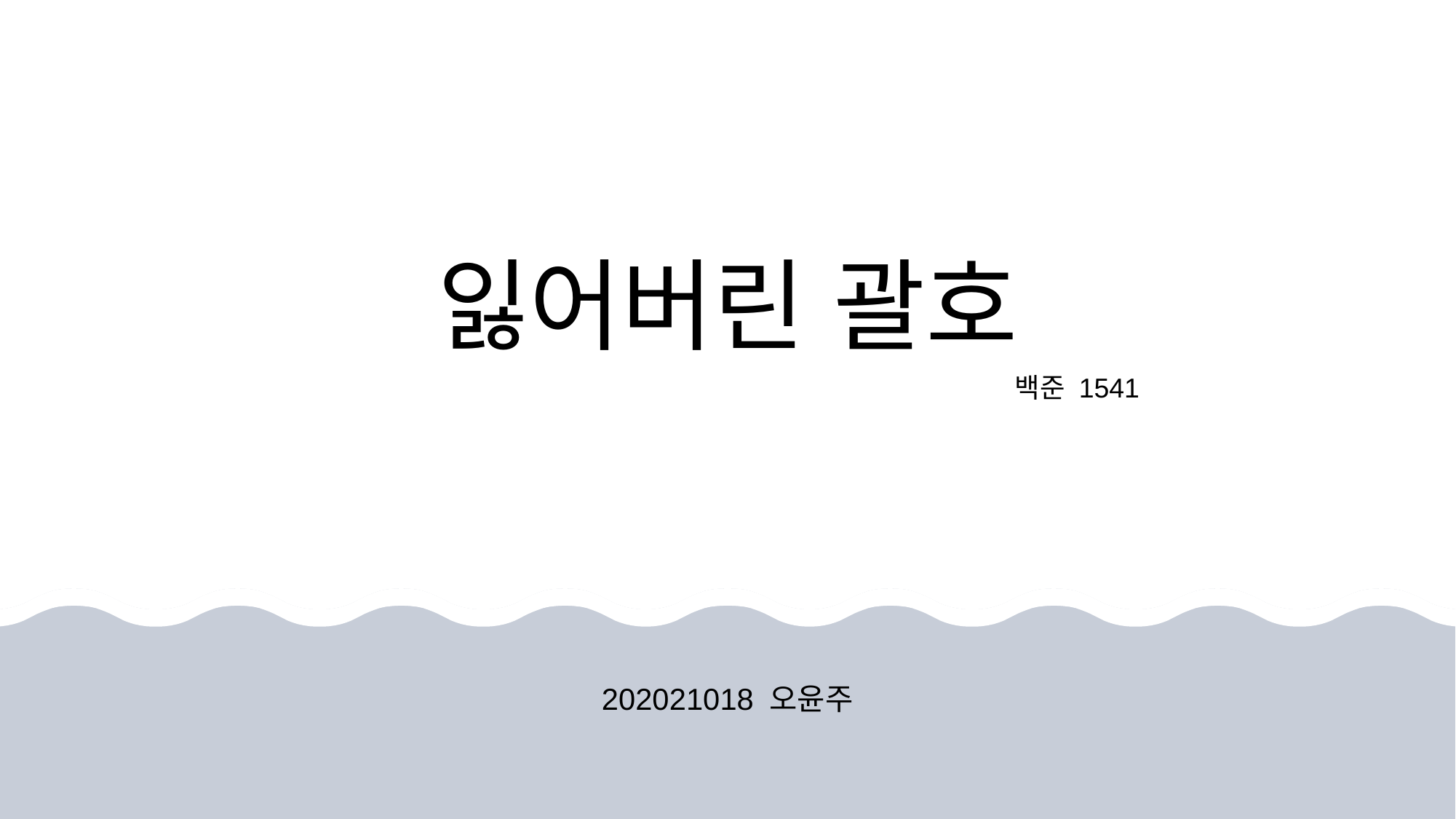

# 잃어버린 괄호
백준 1541

202021018 오윤주